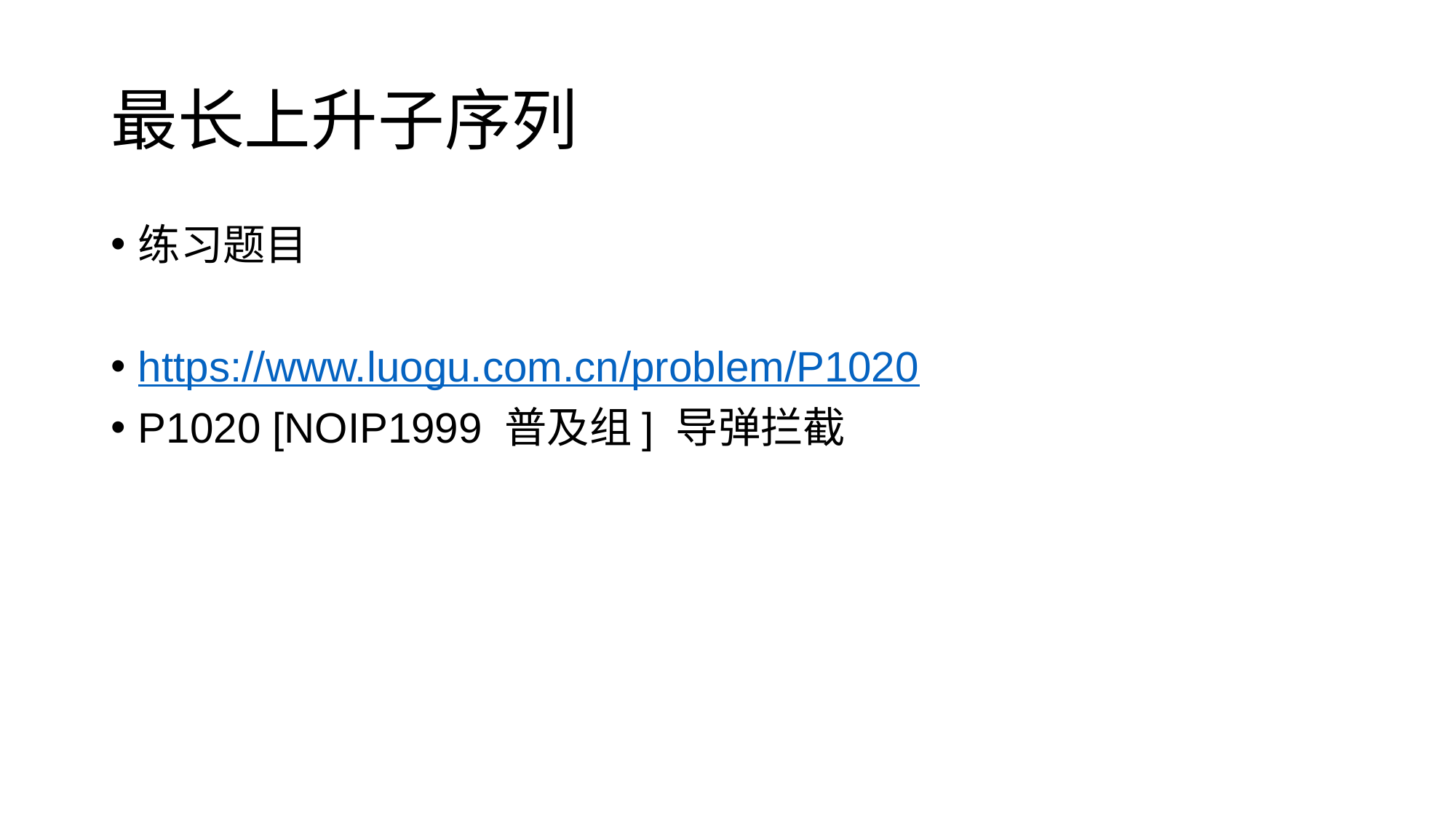

# 最长上升子序列
练习题目

https://www.luogu.com.cn/problem/P1020
P1020 [NOIP1999 普及组] 导弹拦截